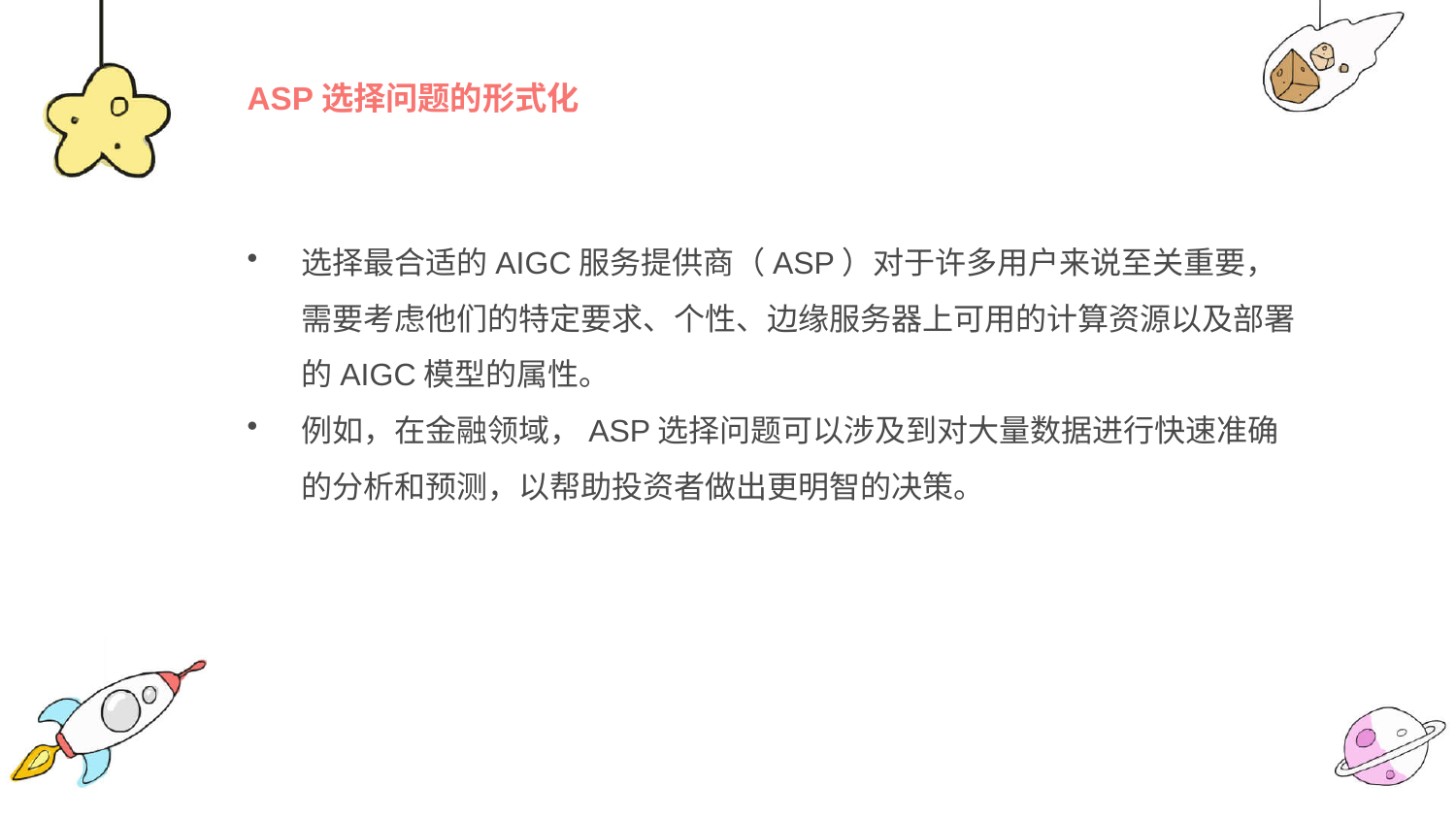

ASP选择问题的形式化
选择最合适的AIGC服务提供商（ASP）对于许多用户来说至关重要，需要考虑他们的特定要求、个性、边缘服务器上可用的计算资源以及部署的AIGC模型的属性。
例如，在金融领域，ASP选择问题可以涉及到对大量数据进行快速准确的分析和预测，以帮助投资者做出更明智的决策。